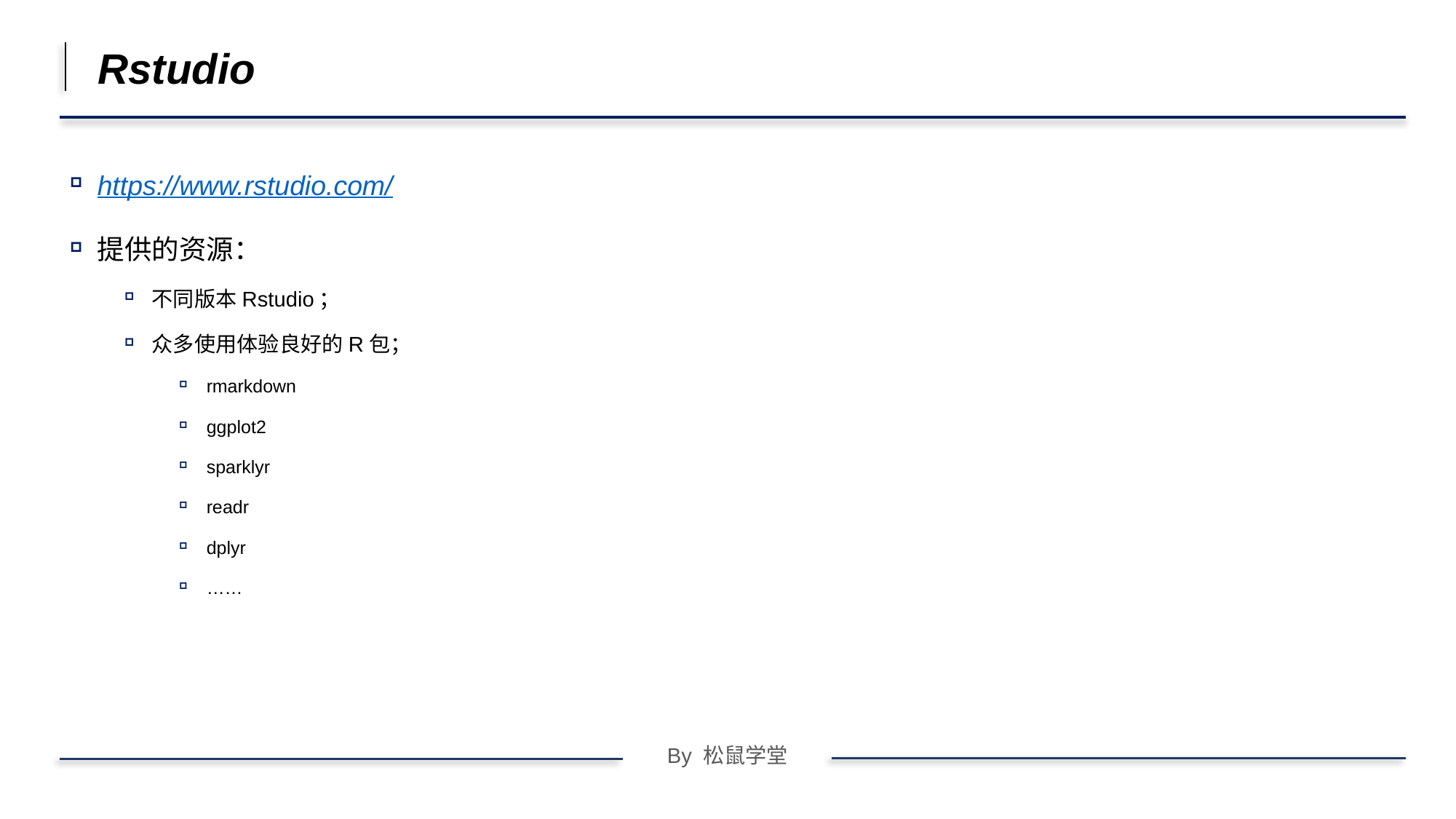

Rstudio
https://www.rstudio.com/
提供的资源：
不同版本Rstudio；
众多使用体验良好的R包；
rmarkdown
ggplot2
sparklyr
readr
dplyr
……